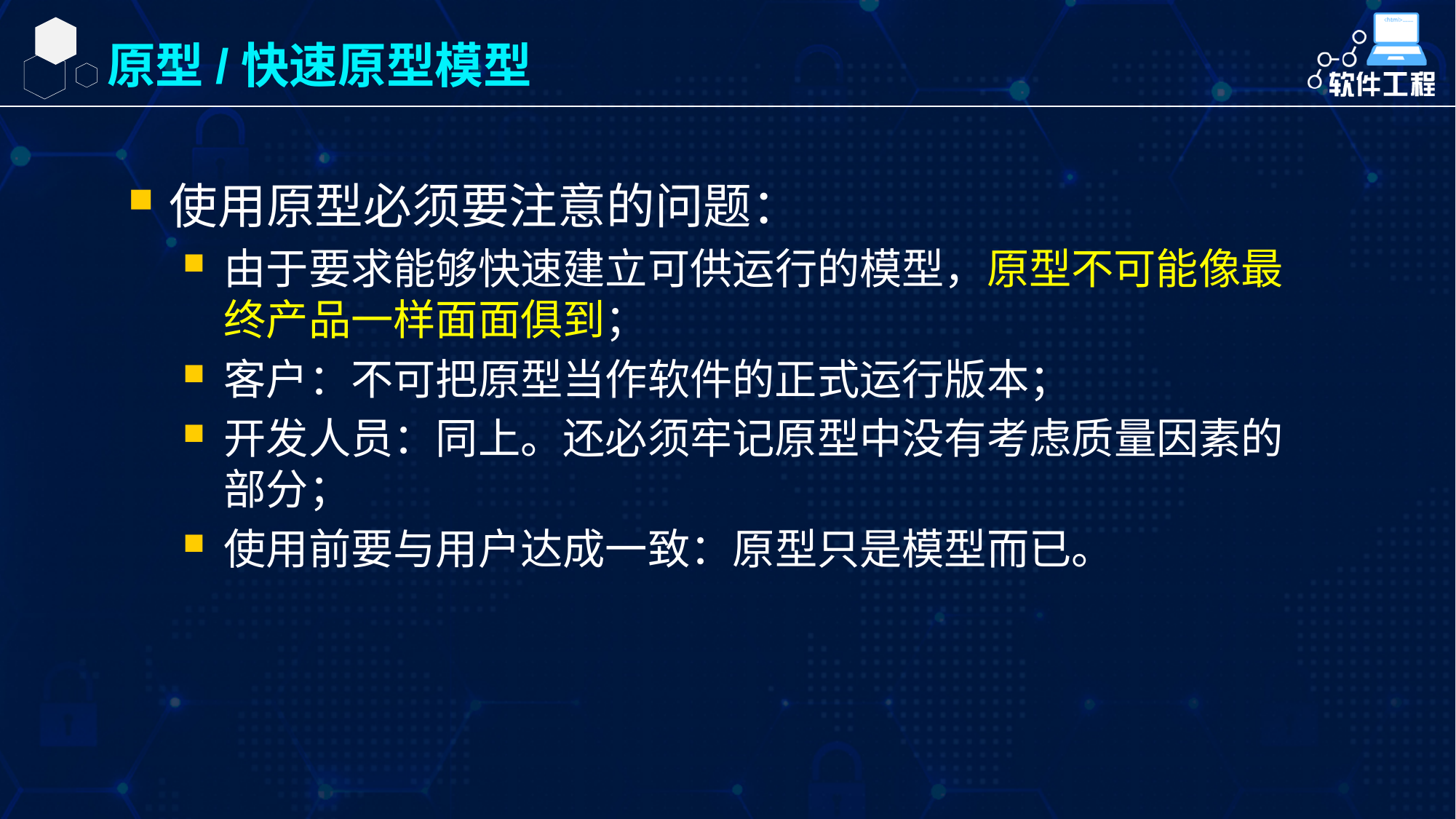

原型/快速原型模型

使用原型必须要注意的问题：
由于要求能够快速建立可供运行的模型，原型不可能像最终产品一样面面俱到；
客户：不可把原型当作软件的正式运行版本；
开发人员：同上。还必须牢记原型中没有考虑质量因素的部分；
使用前要与用户达成一致：原型只是模型而已。